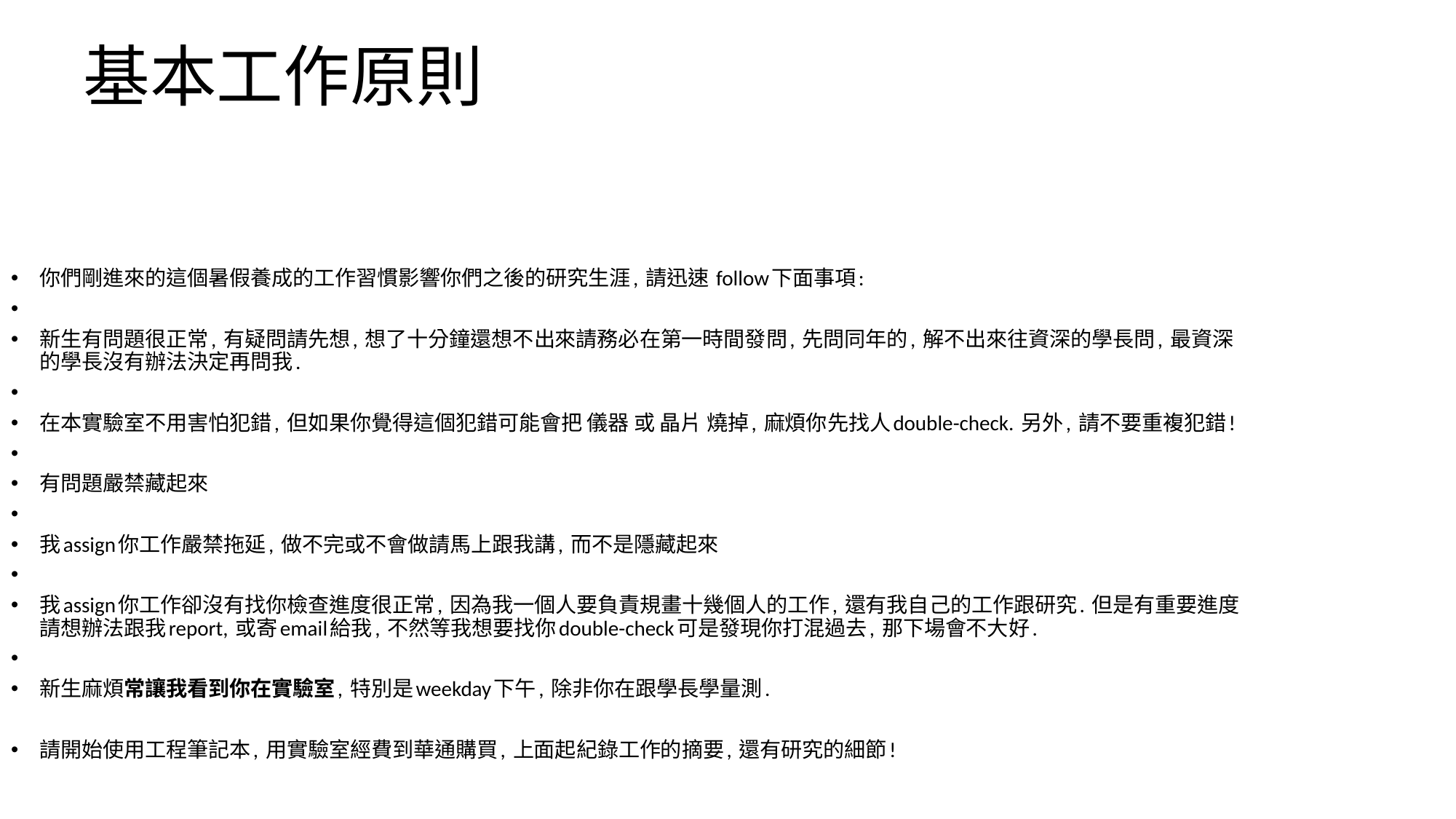

# 基本工作原則
你們剛進來的這個暑假養成的工作習慣影響你們之後的研究生涯, 請迅速 follow下面事項:

新生有問題很正常, 有疑問請先想, 想了十分鐘還想不出來請務必在第一時間發問, 先問同年的, 解不出來往資深的學長問, 最資深的學長沒有辦法決定再問我.

在本實驗室不用害怕犯錯, 但如果你覺得這個犯錯可能會把 儀器 或 晶片 燒掉, 麻煩你先找人double-check. 另外, 請不要重複犯錯!

有問題嚴禁藏起來

我assign你工作嚴禁拖延, 做不完或不會做請馬上跟我講, 而不是隱藏起來

我assign你工作卻沒有找你檢查進度很正常, 因為我一個人要負責規畫十幾個人的工作, 還有我自己的工作跟研究. 但是有重要進度請想辦法跟我report, 或寄email給我, 不然等我想要找你double-check可是發現你打混過去, 那下場會不大好.

新生麻煩常讓我看到你在實驗室, 特別是weekday下午, 除非你在跟學長學量測.

請開始使用工程筆記本, 用實驗室經費到華通購買, 上面起紀錄工作的摘要, 還有研究的細節!